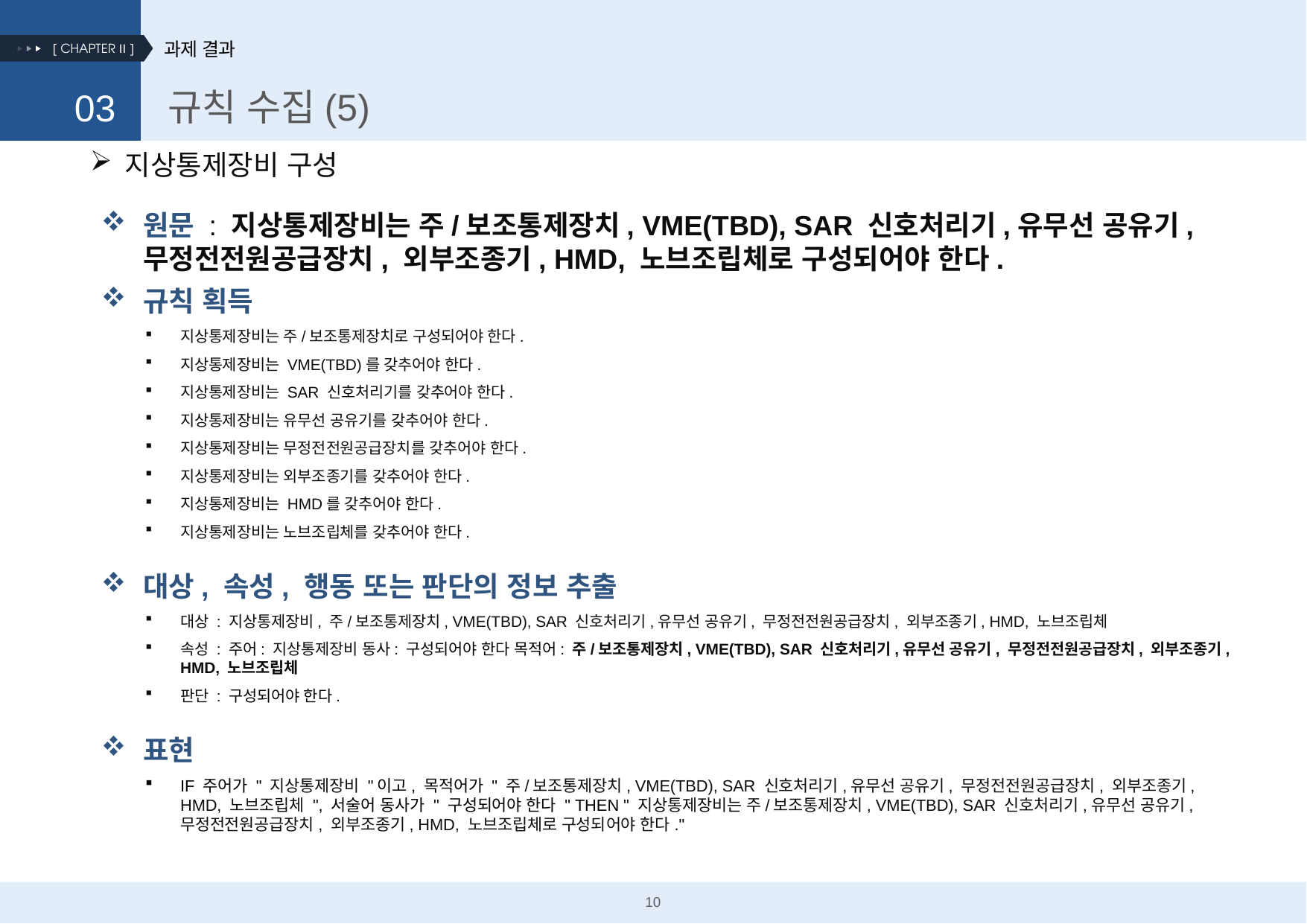

규칙 수집(5)
03
지상통제장비 구성
원문 : 지상통제장비는 주/보조통제장치, VME(TBD), SAR 신호처리기,유무선 공유기, 무정전전원공급장치, 외부조종기, HMD, 노브조립체로 구성되어야 한다.
규칙 획득
지상통제장비는 주/보조통제장치로 구성되어야 한다.
지상통제장비는 VME(TBD)를 갖추어야 한다.
지상통제장비는 SAR 신호처리기를 갖추어야 한다.
지상통제장비는 유무선 공유기를 갖추어야 한다.
지상통제장비는 무정전전원공급장치를 갖추어야 한다.
지상통제장비는 외부조종기를 갖추어야 한다.
지상통제장비는 HMD를 갖추어야 한다.
지상통제장비는 노브조립체를 갖추어야 한다.
대상, 속성, 행동 또는 판단의 정보 추출
대상 : 지상통제장비, 주/보조통제장치, VME(TBD), SAR 신호처리기,유무선 공유기, 무정전전원공급장치, 외부조종기, HMD, 노브조립체
속성 : 주어: 지상통제장비 동사: 구성되어야 한다 목적어: 주/보조통제장치, VME(TBD), SAR 신호처리기,유무선 공유기, 무정전전원공급장치, 외부조종기, HMD, 노브조립체
판단 : 구성되어야 한다.
표현
IF 주어가 " 지상통제장비 "이고, 목적어가 " 주/보조통제장치, VME(TBD), SAR 신호처리기,유무선 공유기, 무정전전원공급장치, 외부조종기, HMD, 노브조립체 ", 서술어 동사가 " 구성되어야 한다 " THEN " 지상통제장비는 주/보조통제장치, VME(TBD), SAR 신호처리기,유무선 공유기, 무정전전원공급장치, 외부조종기, HMD, 노브조립체로 구성되어야 한다."